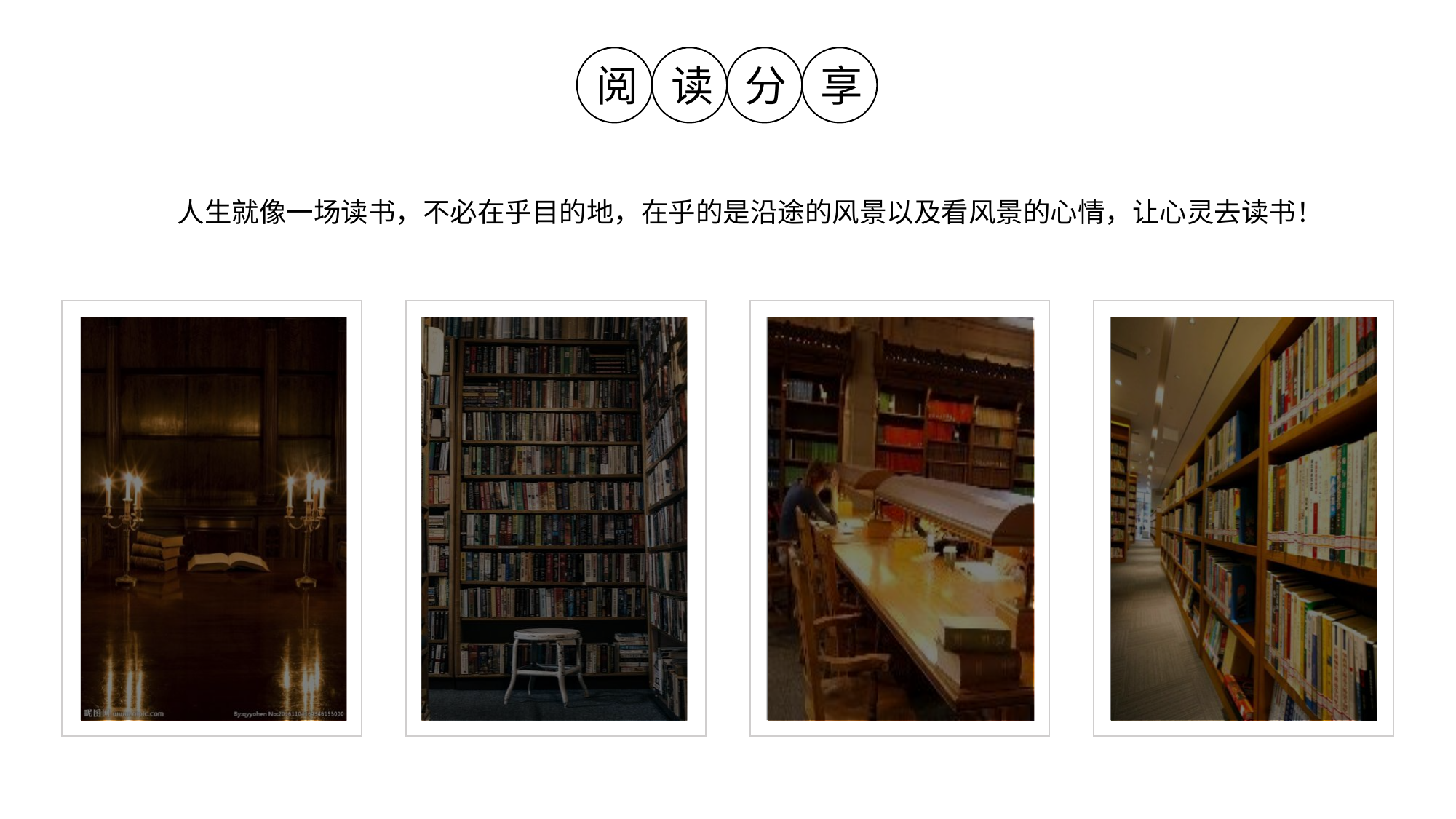

阅
读
分
享
人生就像一场读书，不必在乎目的地，在乎的是沿途的风景以及看风景的心情，让心灵去读书！

延迟